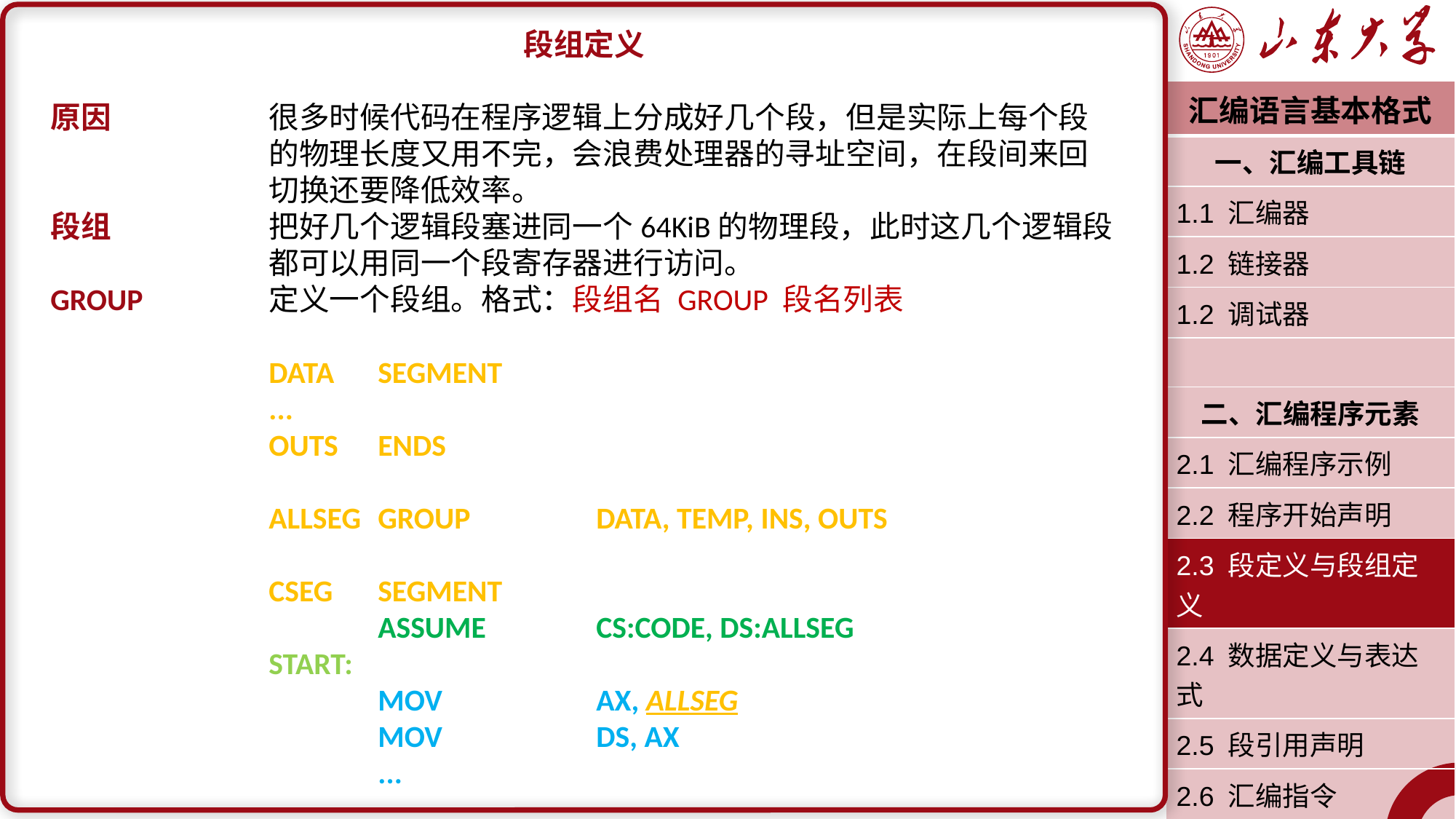

段组定义

原因		很多时候代码在程序逻辑上分成好几个段，但是实际上每个段		的物理长度又用不完，会浪费处理器的寻址空间，在段间来回		切换还要降低效率。
段组		把好几个逻辑段塞进同一个64KiB的物理段，此时这几个逻辑段		都可以用同一个段寄存器进行访问。
GROUP		定义一个段组。格式：段组名 GROUP 段名列表

		DATA	SEGMENT
		...
		OUTS	ENDS

		ALLSEG	GROUP		DATA, TEMP, INS, OUTS

		CSEG	SEGMENT
			ASSUME		CS:CODE, DS:ALLSEG
		START:
			MOV		AX, ALLSEG
    			MOV		DS, AX
			...

| 汇编语言基本格式 |
| --- |
| 一、汇编工具链 |
| 1.1 汇编器 |
| 1.2 链接器 |
| 1.2 调试器 |
|  |
| 二、汇编程序元素 |
| 2.1 汇编程序示例 |
| 2.2 程序开始声明 |
| 2.3 段定义与段组定义 |
| 2.4 数据定义与表达式 |
| 2.5 段引用声明 |
| 2.6 汇编指令 |
| 2.7 程序结束声明 |
| 潘润宇 2022.09 |